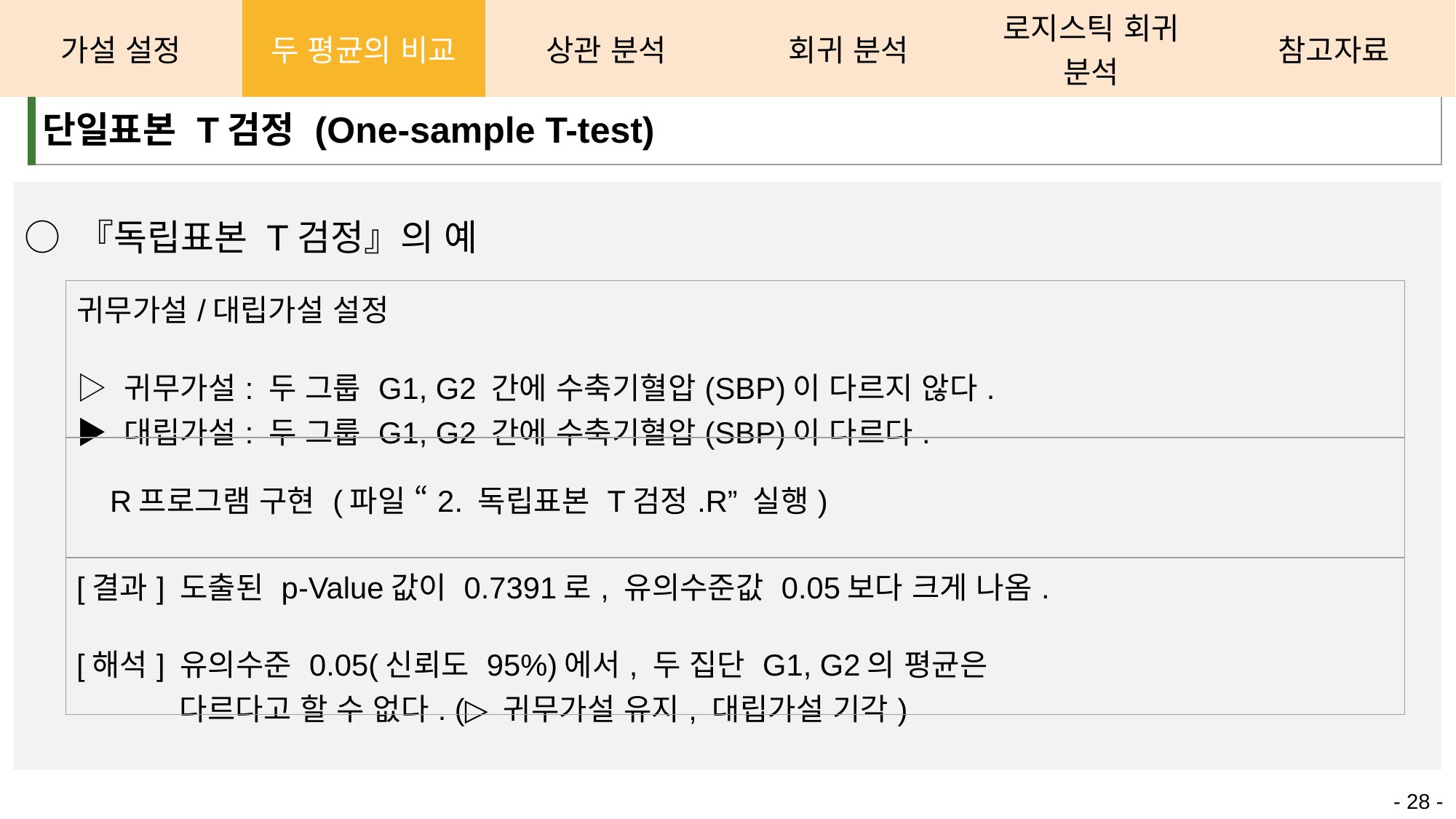

| 가설 설정 | 두 평균의 비교 | 상관 분석 | 회귀 분석 | 로지스틱 회귀 분석 | 참고자료 |
| --- | --- | --- | --- | --- | --- |
| 단일표본 T검정 (One-sample T-test) |
| --- |
○ 『독립표본 T검정』의 예

| 귀무가설/대립가설 설정 ▷ 귀무가설: 두 그룹 G1, G2 간에 수축기혈압(SBP)이 다르지 않다. ▶ 대립가설: 두 그룹 G1, G2 간에 수축기혈압(SBP)이 다르다. |
| --- |
| R프로그램 구현 (파일 “2. 독립표본 T검정.R” 실행) |
| [결과] 도출된 p-Value값이 0.7391로, 유의수준값 0.05보다 크게 나옴. [해석] 유의수준 0.05(신뢰도 95%)에서, 두 집단 G1, G2의 평균은 다르다고 할 수 없다. (▷ 귀무가설 유지, 대립가설 기각) |
- 28 -